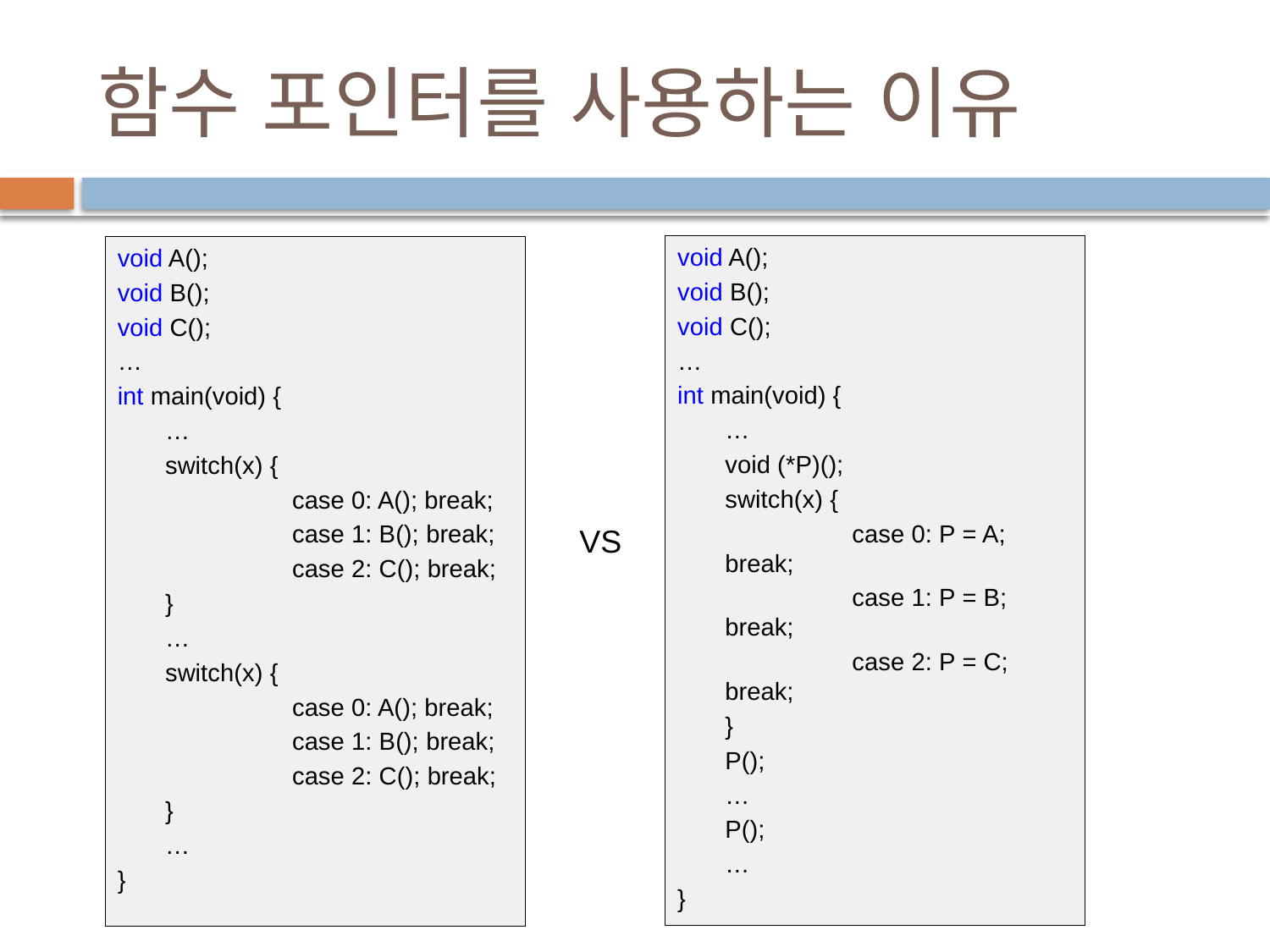

# 함수 포인터를 사용하는 이유
void A();
void B();
void C();
…
int main(void) {
	…
	void (*P)();
	switch(x) {
		case 0: P = A; break;
		case 1: P = B; break;
		case 2: P = C; break;
	}
	P();
	…
	P();
	…
}
void A();
void B();
void C();
…
int main(void) {
	…
	switch(x) {
		case 0: A(); break;
		case 1: B(); break;
		case 2: C(); break;
	}
	…
	switch(x) {
		case 0: A(); break;
		case 1: B(); break;
		case 2: C(); break;
	}
	…
}
VS